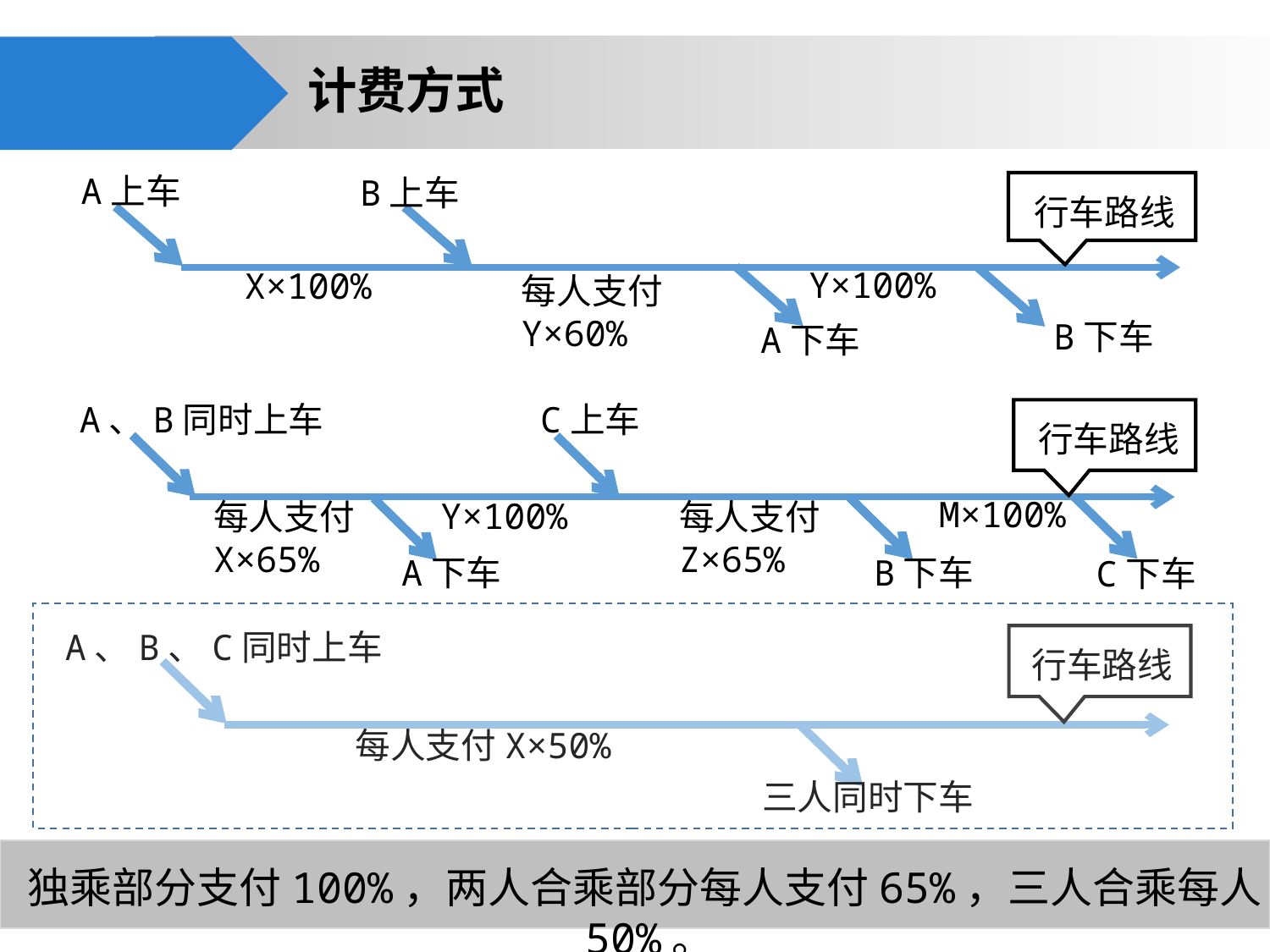

计费方式
A上车
B上车

行车路线
Y×100%
X×100%
每人支付Y×60%
B下车
A下车
C上车
A、B同时上车

行车路线
M×100%
Y×100%
每人支付X×65%
每人支付Z×65%
B下车
C下车
A下车

A、B、C同时上车

行车路线
每人支付X×50%
三人同时下车

独乘部分支付100%，两人合乘部分每人支付65%，三人合乘每人50%。